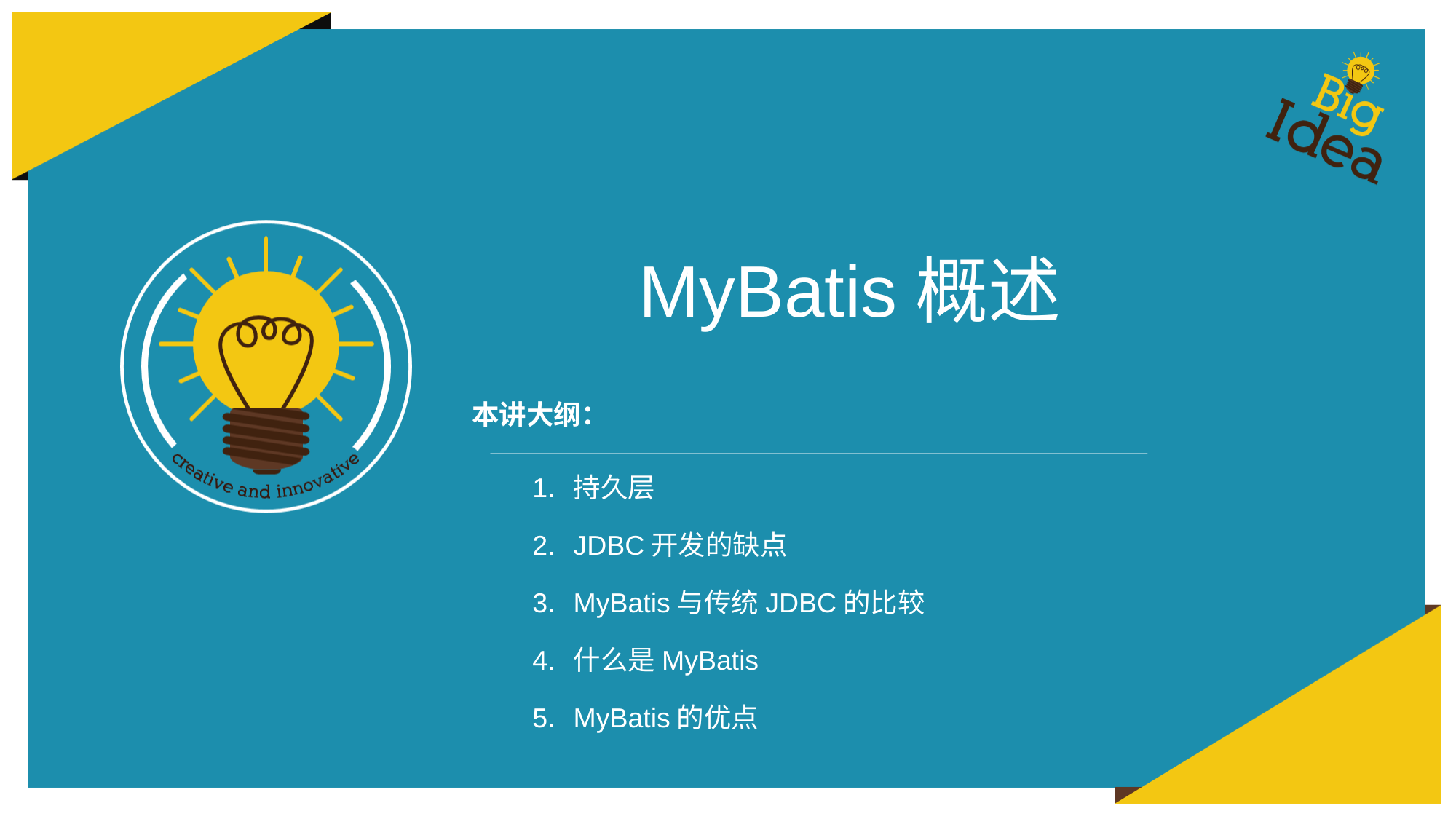

# MyBatis概述
本讲大纲：
持久层
JDBC开发的缺点
MyBatis与传统JDBC的比较
什么是MyBatis
MyBatis的优点